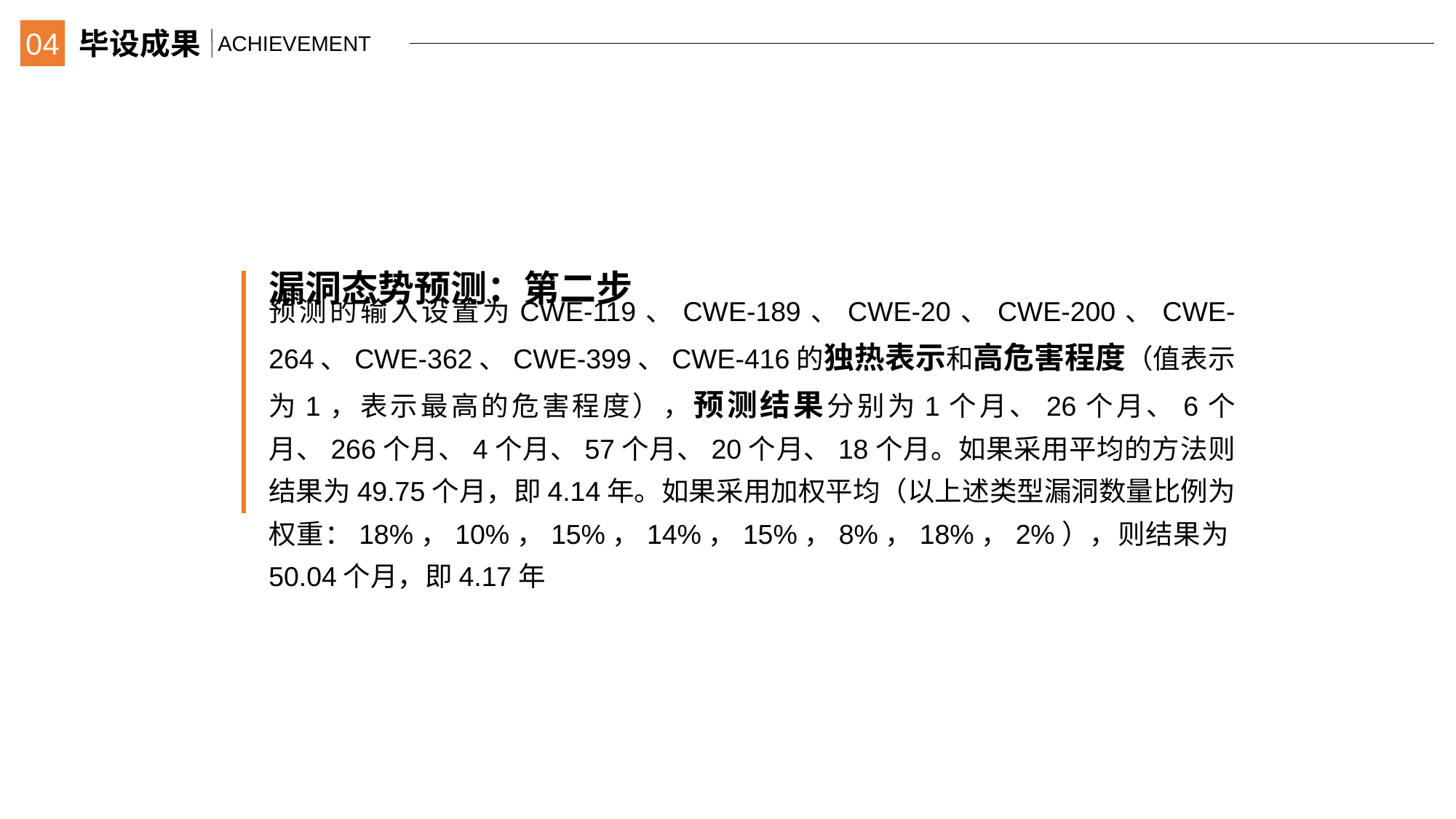

04
毕设成果

ACHIEVEMENT
漏洞态势预测：第二步

预测的输入设置为CWE-119、CWE-189、CWE-20、CWE-200、CWE-264、CWE-362、CWE-399、CWE-416的独热表示和高危害程度（值表示为1，表示最高的危害程度），预测结果分别为1个月、26个月、6个月、266个月、4个月、57个月、20个月、18个月。如果采用平均的方法则结果为49.75个月，即4.14年。如果采用加权平均（以上述类型漏洞数量比例为权重：18%，10%，15%，14%，15%，8%，18%，2%），则结果为50.04个月，即4.17年